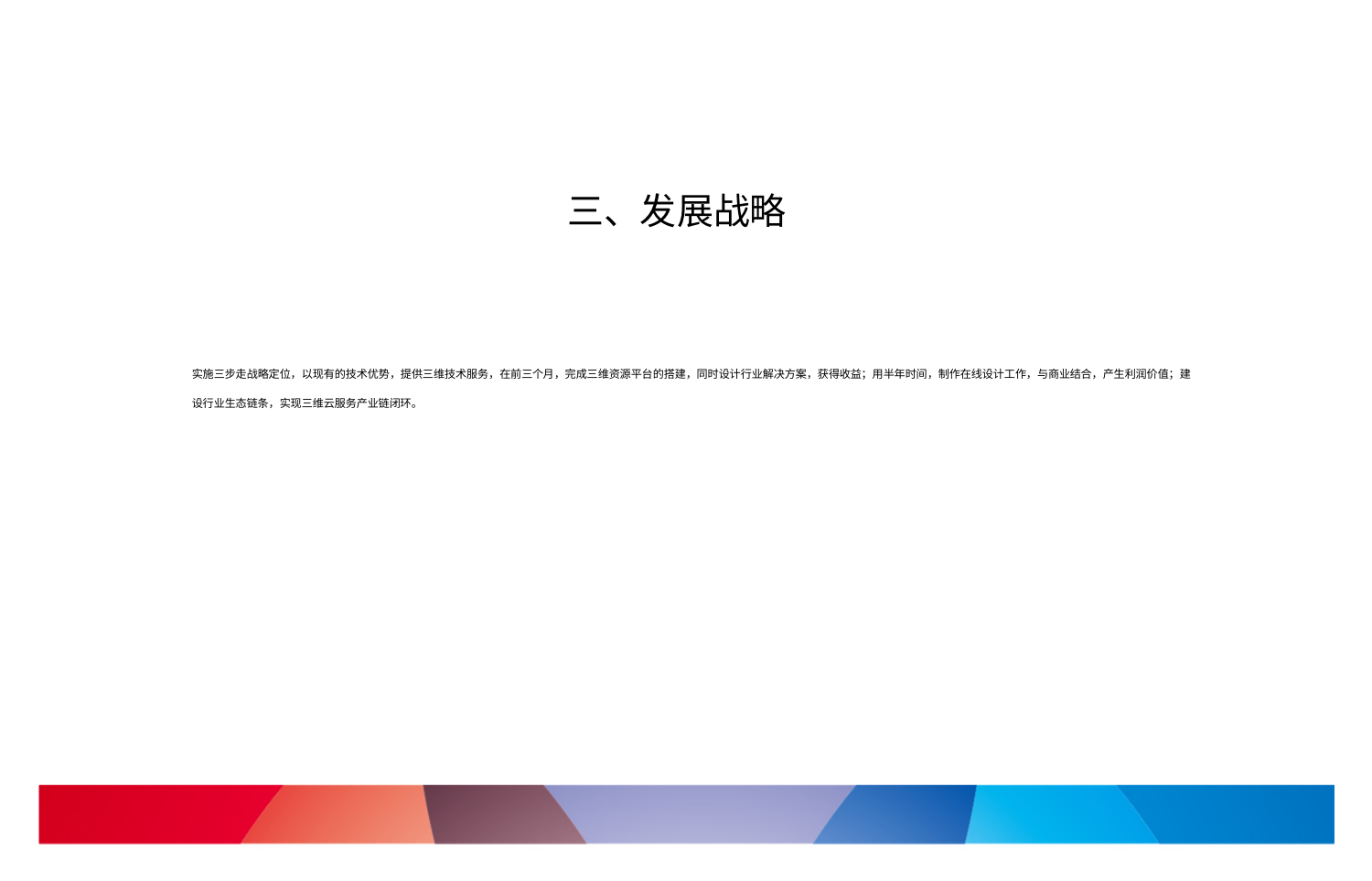

# 三、发展战略
实施三步走战略定位，以现有的技术优势，提供三维技术服务，在前三个月，完成三维资源平台的搭建，同时设计行业解决方案，获得收益；用半年时间，制作在线设计工作，与商业结合，产生利润价值；建设行业生态链条，实现三维云服务产业链闭环。